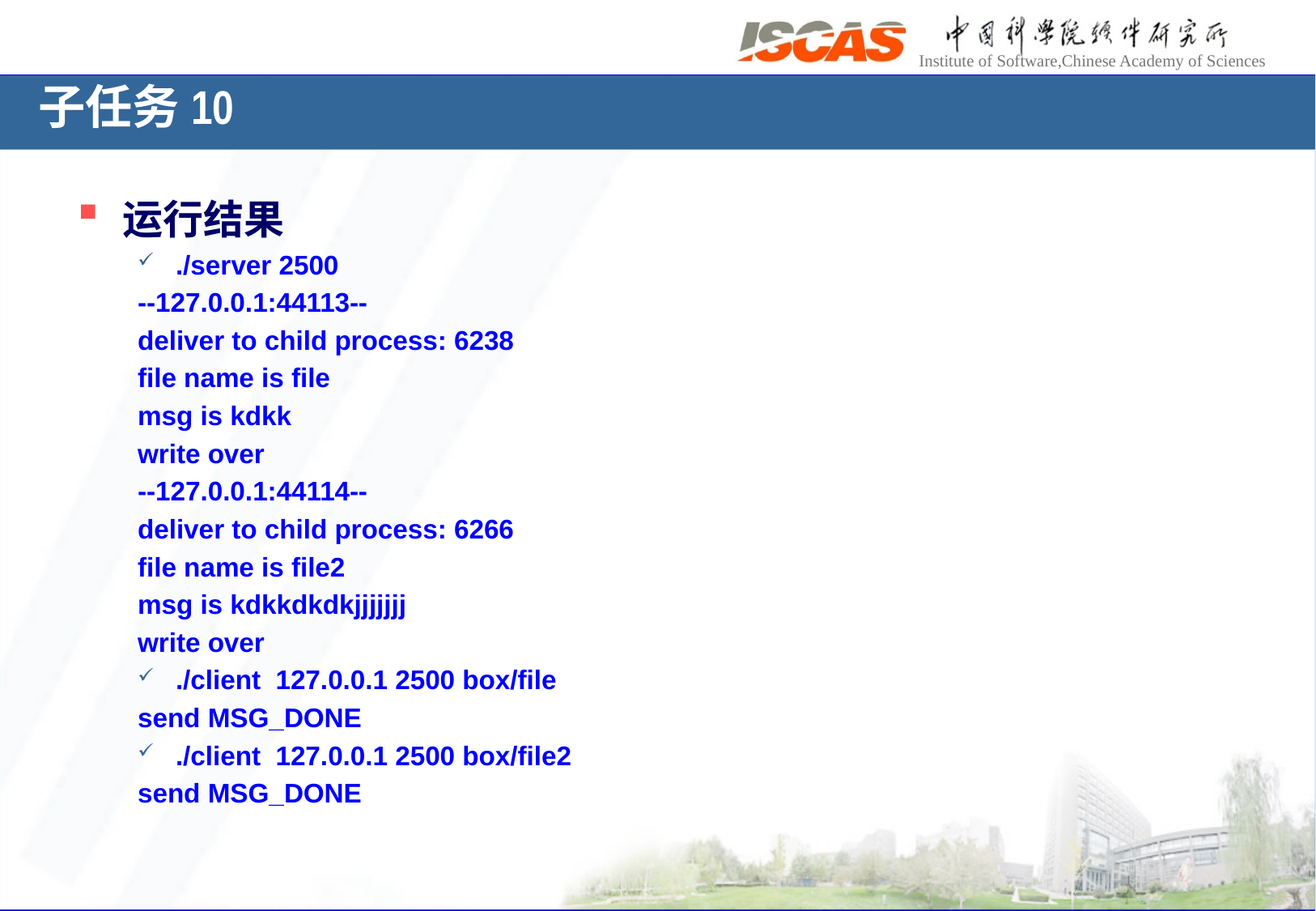

子任务10
运行结果
./server 2500
--127.0.0.1:44113--
deliver to child process: 6238
file name is file
msg is kdkk
write over
--127.0.0.1:44114--
deliver to child process: 6266
file name is file2
msg is kdkkdkdkjjjjjjj
write over
./client  127.0.0.1 2500 box/file
send MSG_DONE
./client  127.0.0.1 2500 box/file2
send MSG_DONE